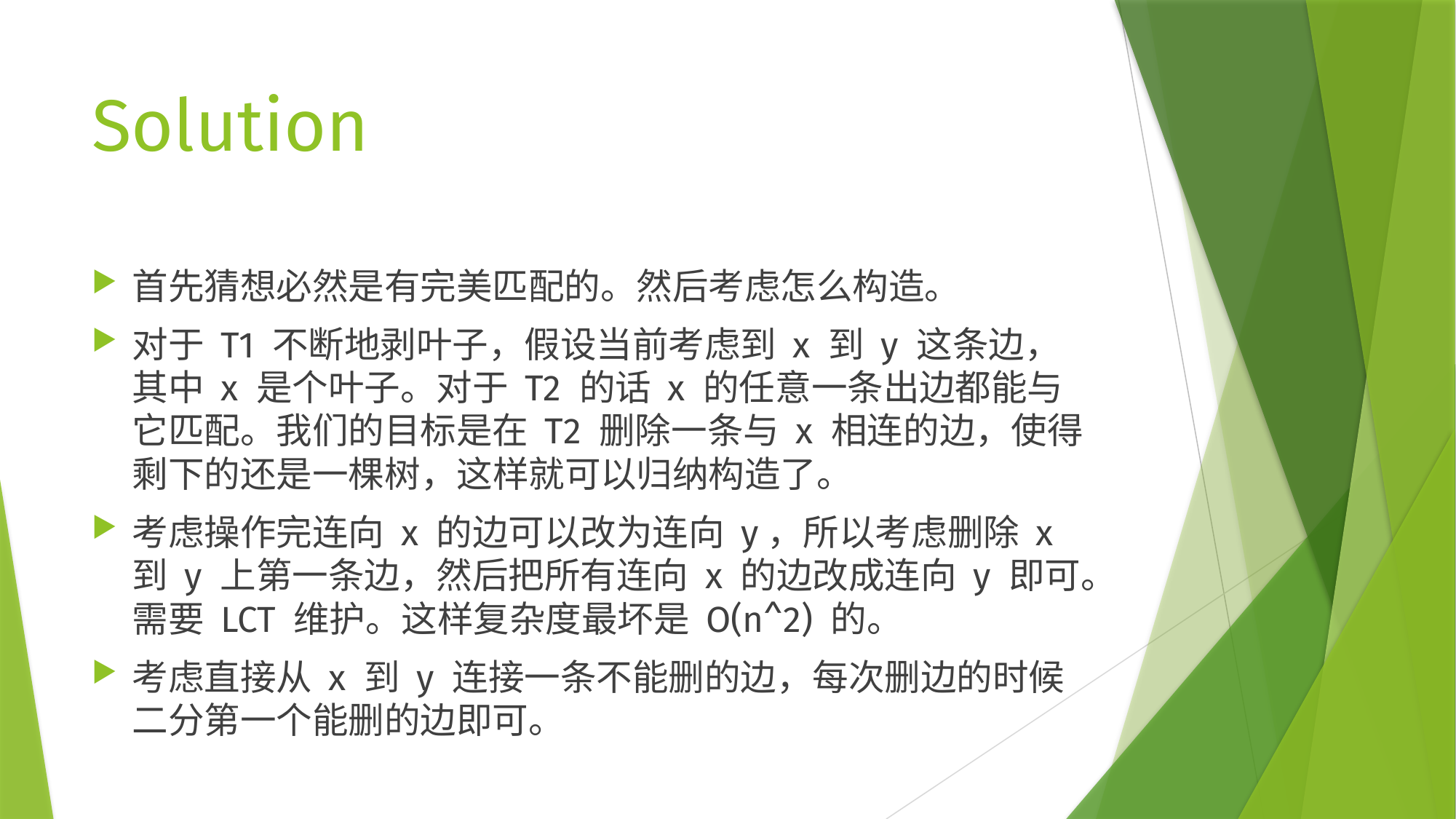

# Solution
首先猜想必然是有完美匹配的。然后考虑怎么构造。
对于 T1 不断地剥叶子，假设当前考虑到 x 到 y 这条边，其中 x 是个叶子。对于 T2 的话 x 的任意一条出边都能与它匹配。我们的目标是在 T2 删除一条与 x 相连的边，使得剩下的还是一棵树，这样就可以归纳构造了。
考虑操作完连向 x 的边可以改为连向 y，所以考虑删除 x 到 y 上第一条边，然后把所有连向 x 的边改成连向 y 即可。需要 LCT 维护。这样复杂度最坏是 O(n^2) 的。
考虑直接从 x 到 y 连接一条不能删的边，每次删边的时候二分第一个能删的边即可。